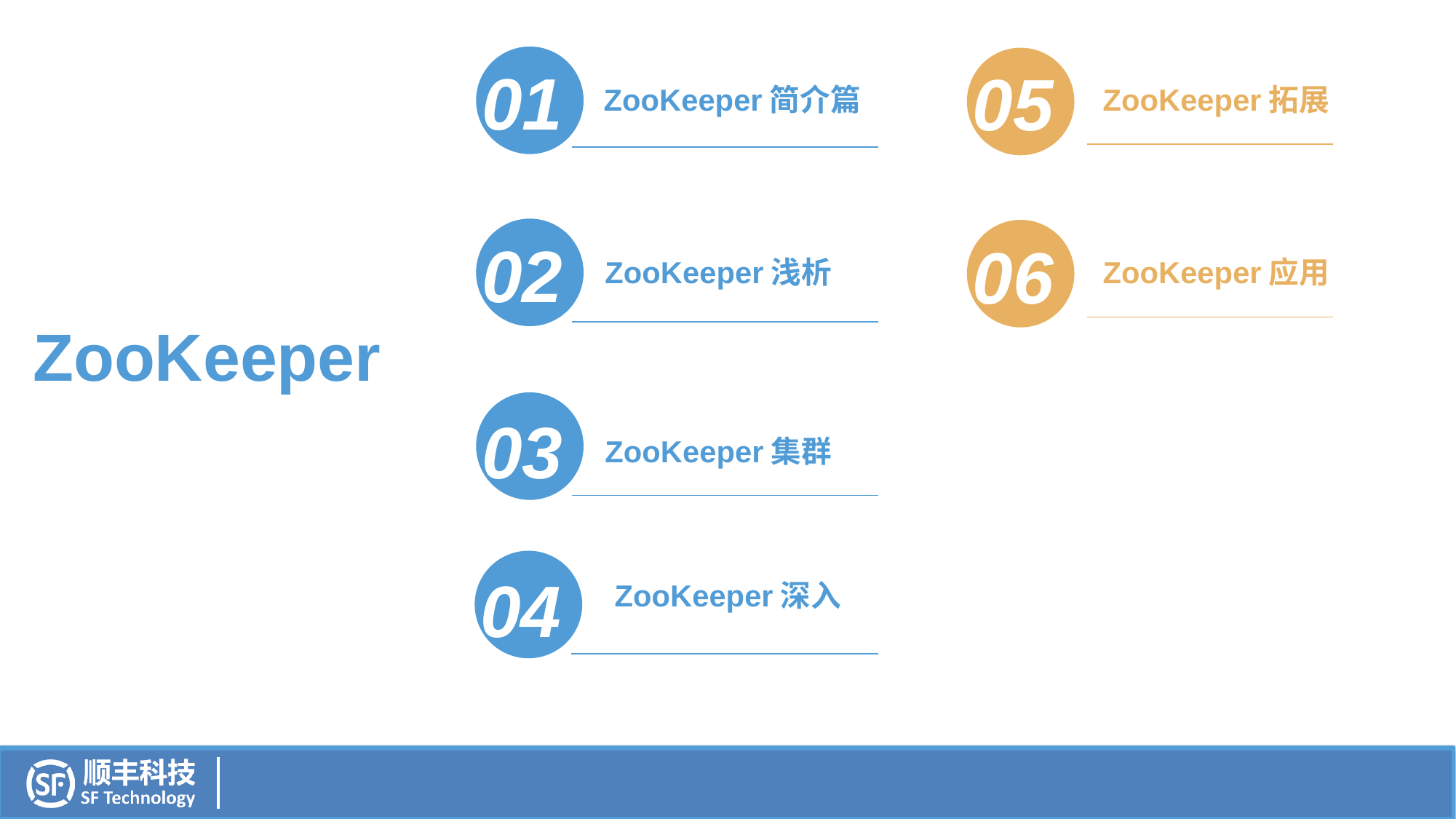

01
05
ZooKeeper简介篇
ZooKeeper拓展

02
06
ZooKeeper浅析
ZooKeeper应用
ZooKeeper

03
ZooKeeper集群

04
ZooKeeper深入